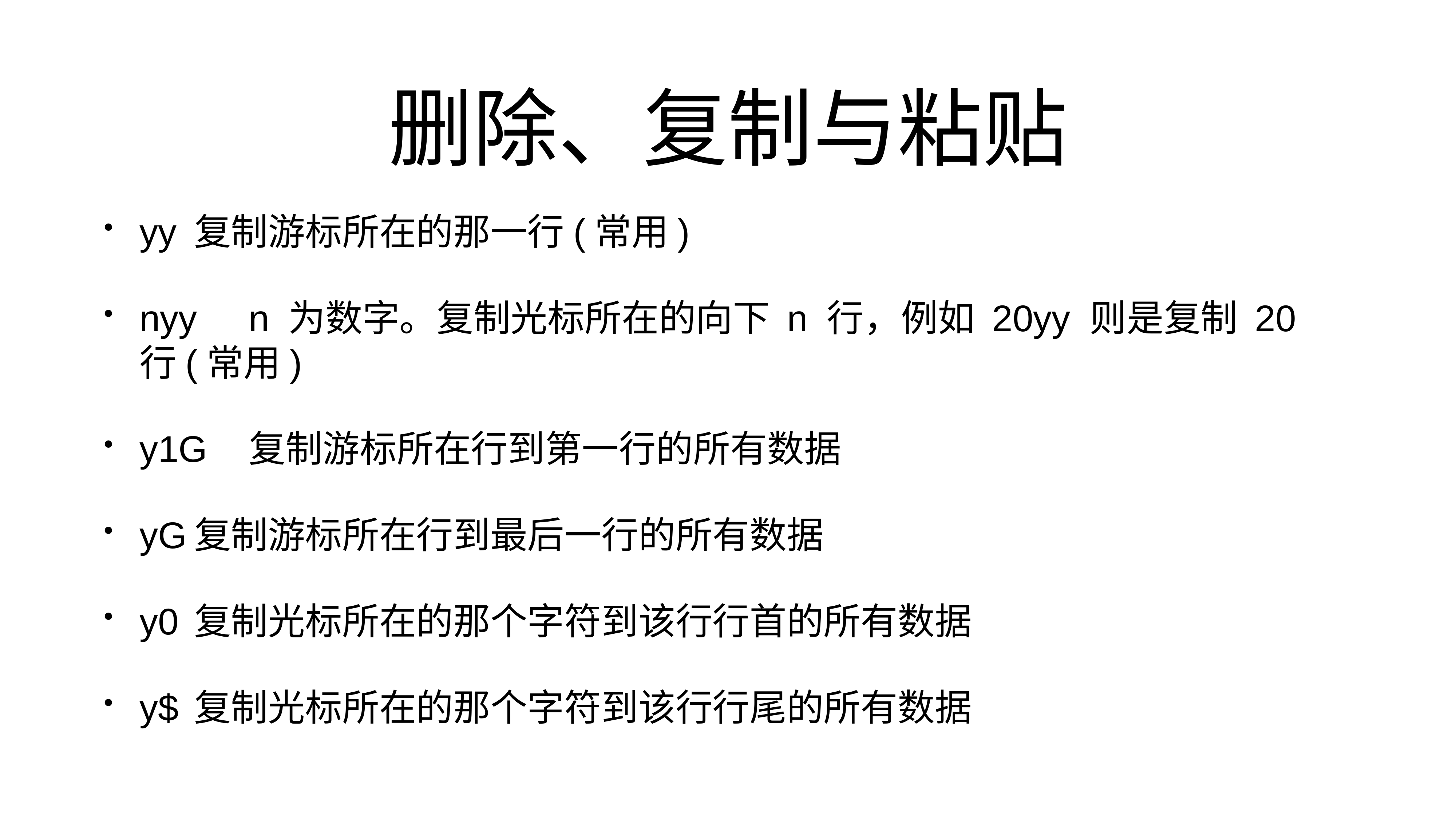

# 删除、复制与粘贴
yy	复制游标所在的那一行(常用)
nyy	n 为数字。复制光标所在的向下 n 行，例如 20yy 则是复制 20 行(常用)
y1G	复制游标所在行到第一行的所有数据
yG	复制游标所在行到最后一行的所有数据
y0	复制光标所在的那个字符到该行行首的所有数据
y$	复制光标所在的那个字符到该行行尾的所有数据